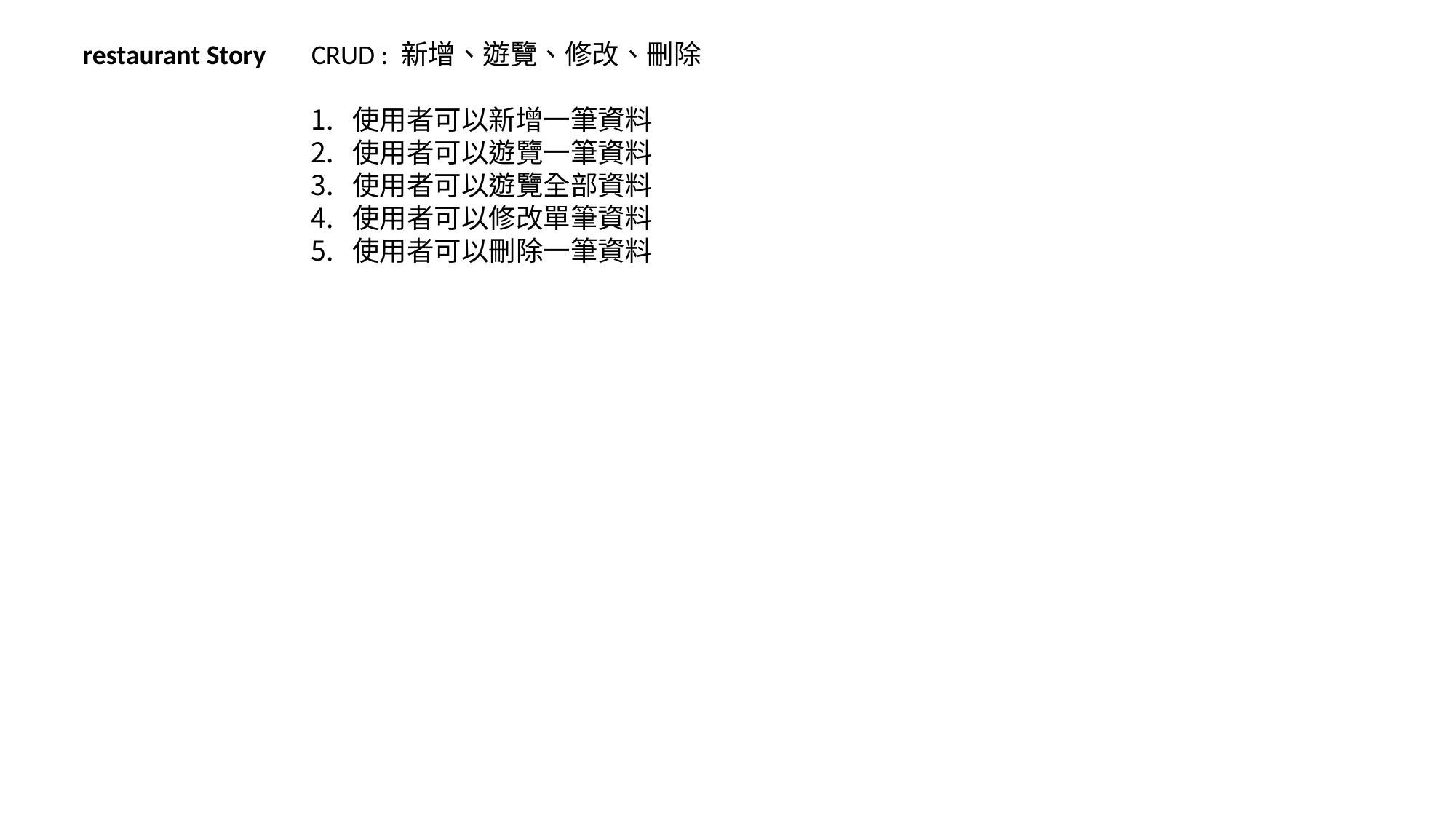

restaurant Story
CRUD : 新增、遊覽、修改、刪除

使用者可以新增一筆資料
使用者可以遊覽一筆資料
使用者可以遊覽全部資料
使用者可以修改單筆資料
使用者可以刪除一筆資料